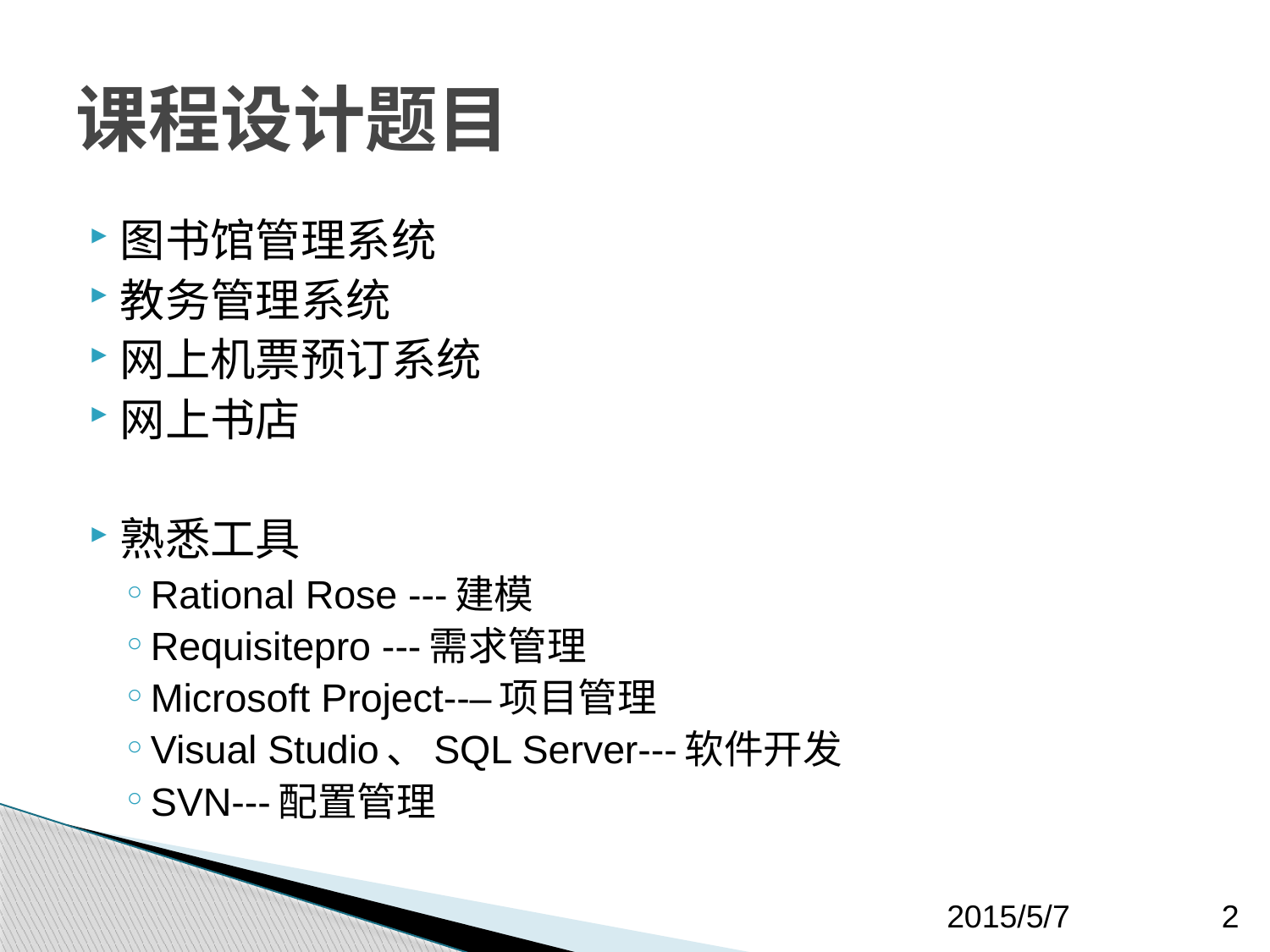

# 课程设计题目
图书馆管理系统
教务管理系统
网上机票预订系统
网上书店

熟悉工具
Rational Rose ---建模
Requisitepro ---需求管理
Microsoft Project--–项目管理
Visual Studio、SQL Server---软件开发
SVN---配置管理

2015/5/7
2